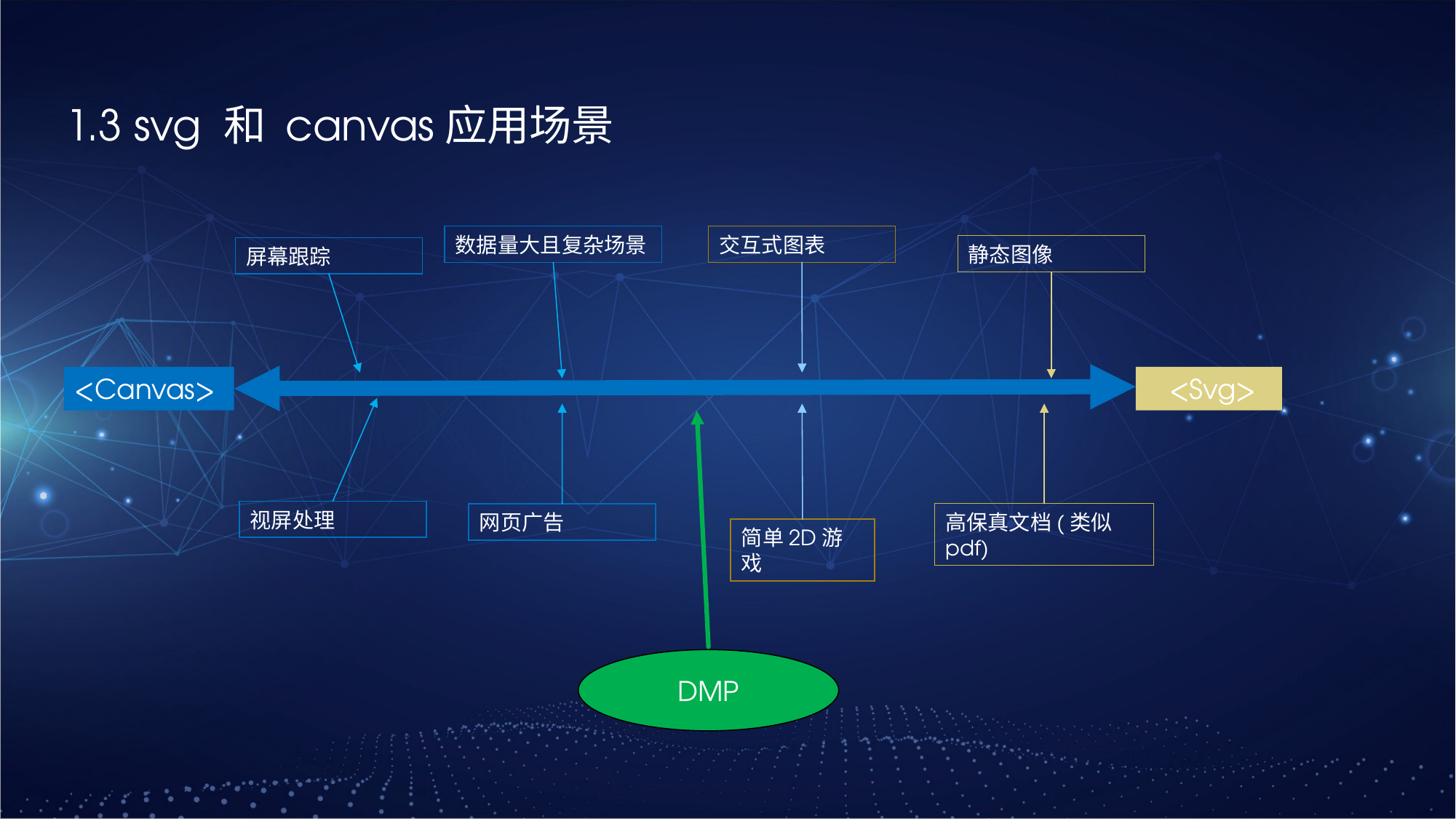

1.3 svg 和 canvas应用场景
数据量大且复杂场景
交互式图表
静态图像
屏幕跟踪
<Canvas>
   <Svg>
视屏处理
高保真文档(类似pdf)
网页广告
简单2D游戏
DMP